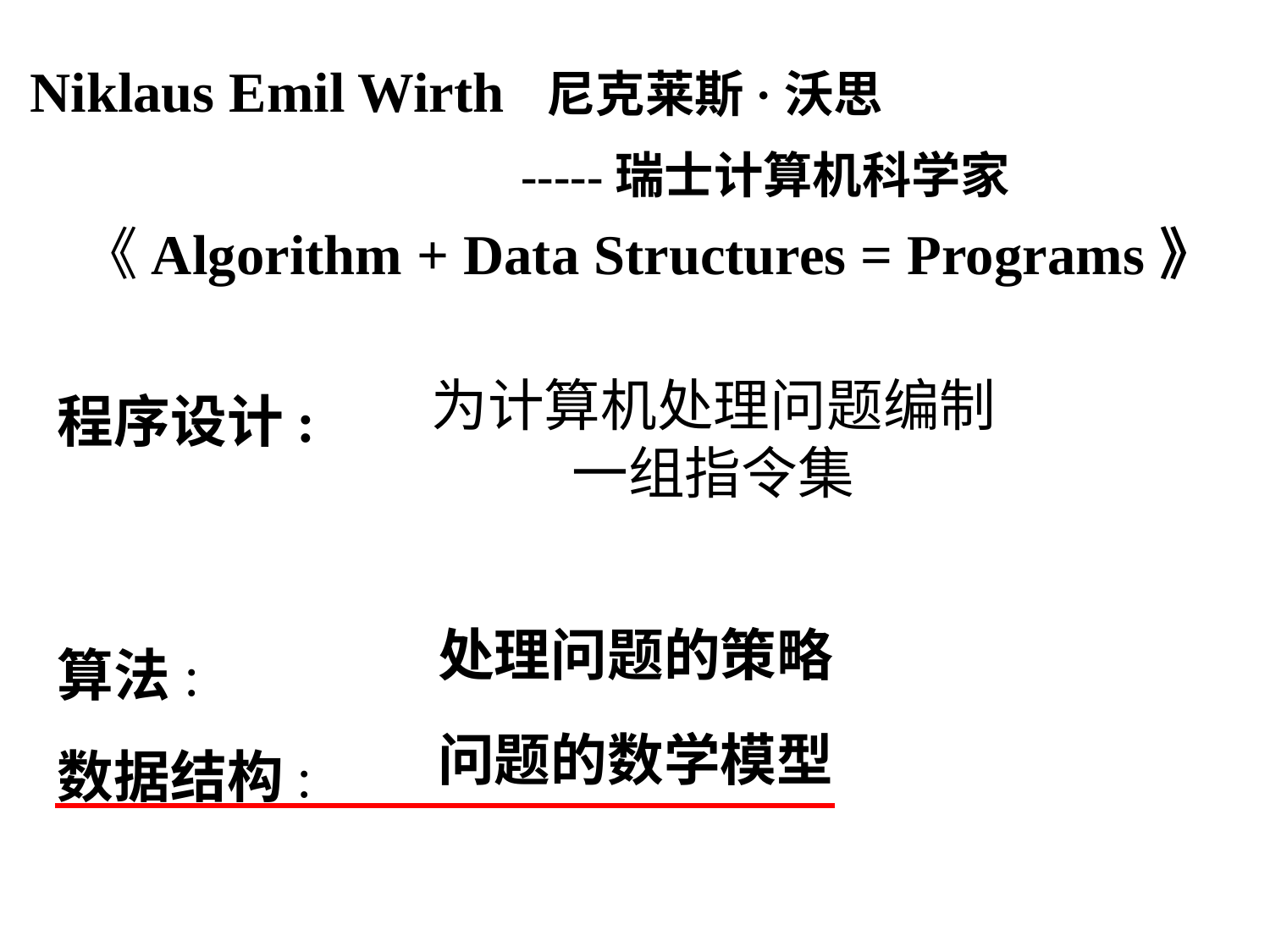

Niklaus Emil Wirth  尼克莱斯·沃思
                                        -----瑞士计算机科学家
   《Algorithm + Data Structures = Programs》
程序设计:

算法:
数据结构:
为计算机处理问题编制
          一组指令集
处理问题的策略
问题的数学模型